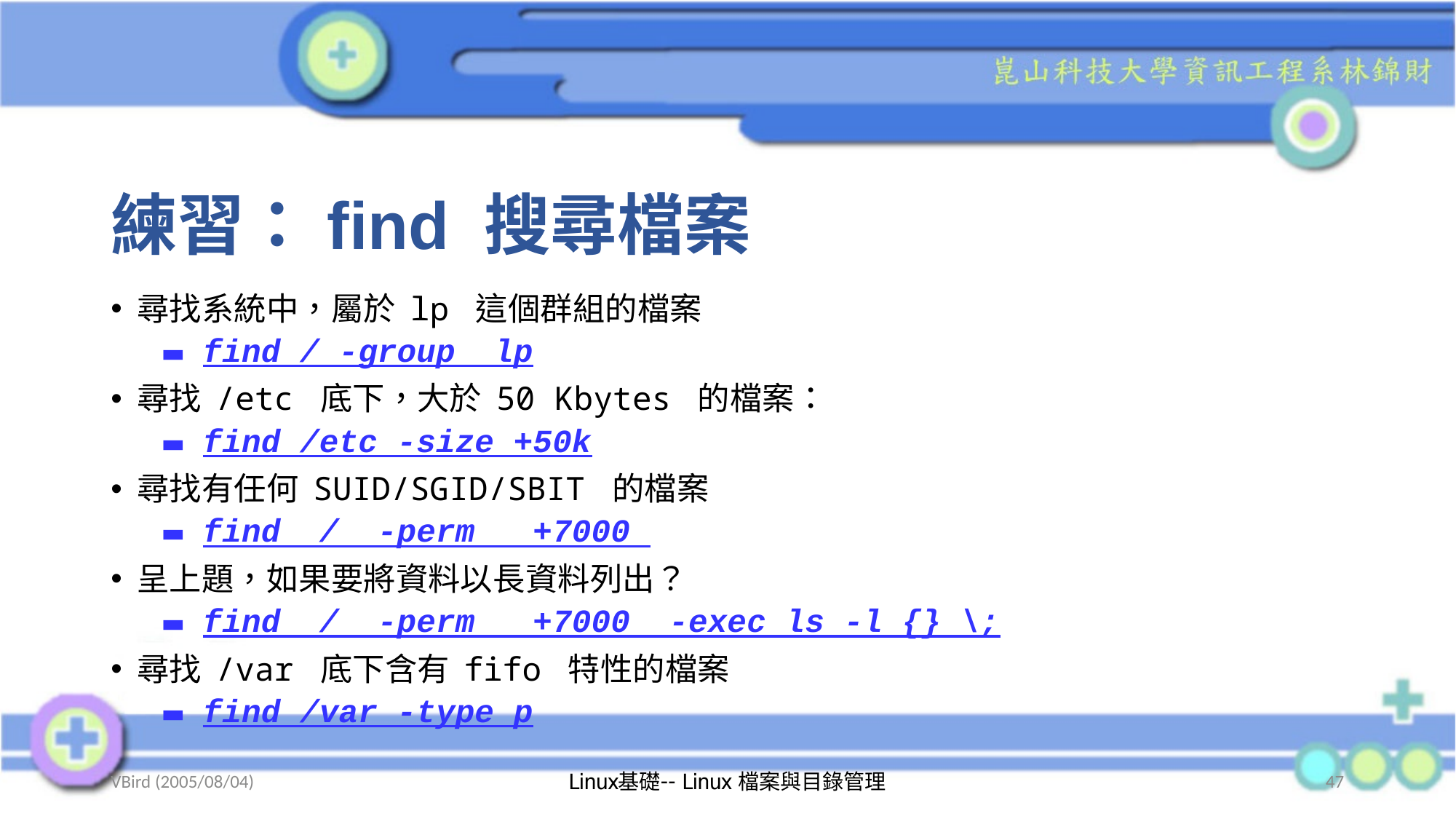

# 練習：find 搜尋檔案
尋找系統中，屬於 lp 這個群組的檔案
find / -group  lp
尋找 /etc 底下，大於 50 Kbytes 的檔案：
find /etc -size +50k
尋找有任何 SUID/SGID/SBIT 的檔案
find  /  -perm   +7000
呈上題，如果要將資料以長資料列出？
find  /  -perm   +7000  -exec ls -l {} \;
尋找 /var 底下含有 fifo 特性的檔案
find /var -type p
VBird (2005/08/04)
Linux基礎-- Linux 檔案與目錄管理
47